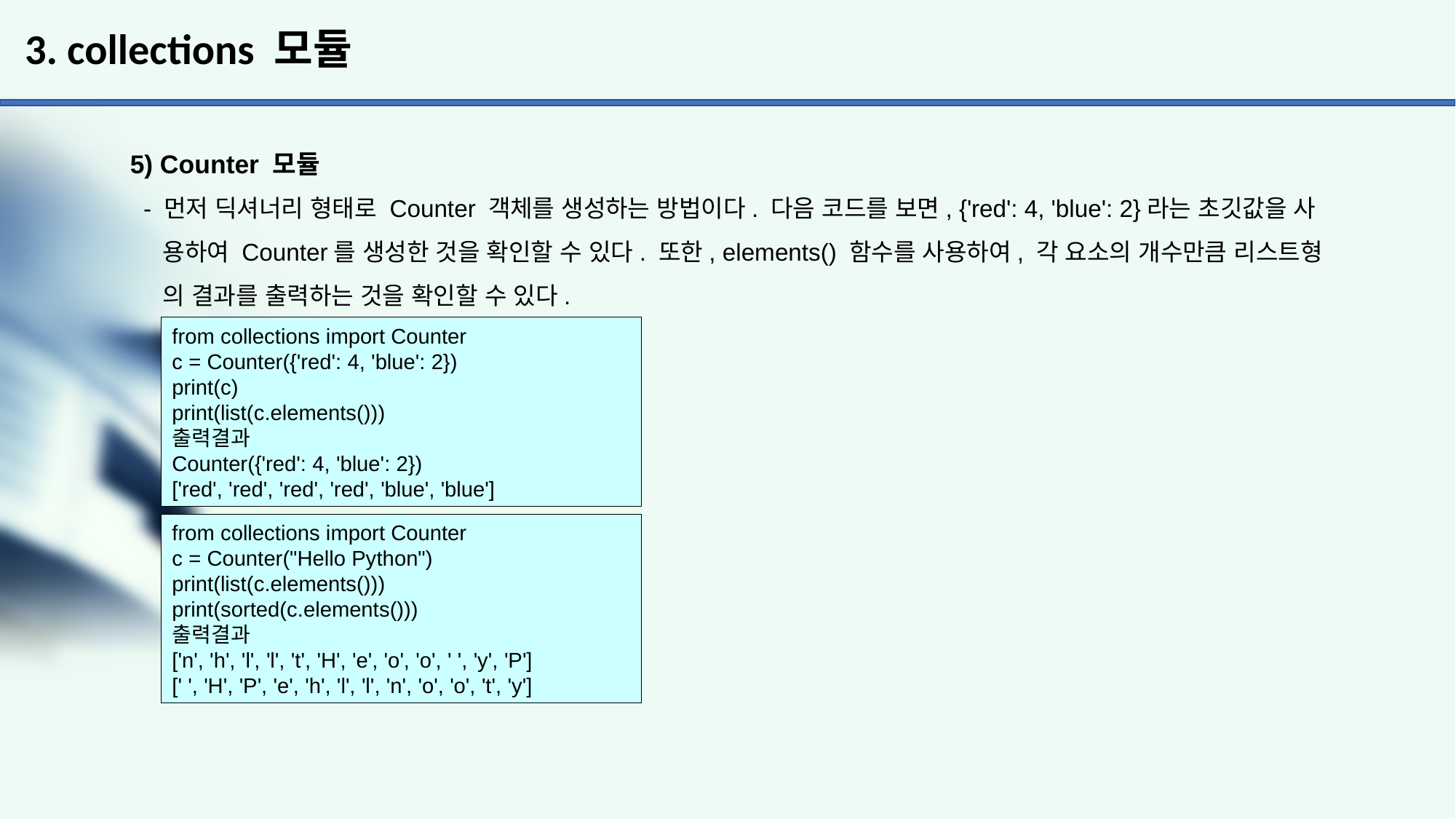

# 3. collections 모듈
5) Counter 모듈
  - 먼저 딕셔너리 형태로 Counter 객체를 생성하는 방법이다. 다음 코드를 보면, {'red': 4, 'blue': 2}라는 초깃값을 사
    용하여 Counter를 생성한 것을 확인할 수 있다. 또한, elements() 함수를 사용하여, 각 요소의 개수만큼 리스트형
    의 결과를 출력하는 것을 확인할 수 있다.

from collections import Counter
c = Counter({'red': 4, 'blue': 2})
print(c)
print(list(c.elements()))
출력결과
Counter({'red': 4, 'blue': 2})
['red', 'red', 'red', 'red', 'blue', 'blue']
from collections import Counter
c = Counter("Hello Python")
print(list(c.elements()))
print(sorted(c.elements()))
출력결과
['n', 'h', 'l', 'l', 't', 'H', 'e', 'o', 'o', ' ', 'y', 'P']
[' ', 'H', 'P', 'e', 'h', 'l', 'l', 'n', 'o', 'o', 't', 'y']